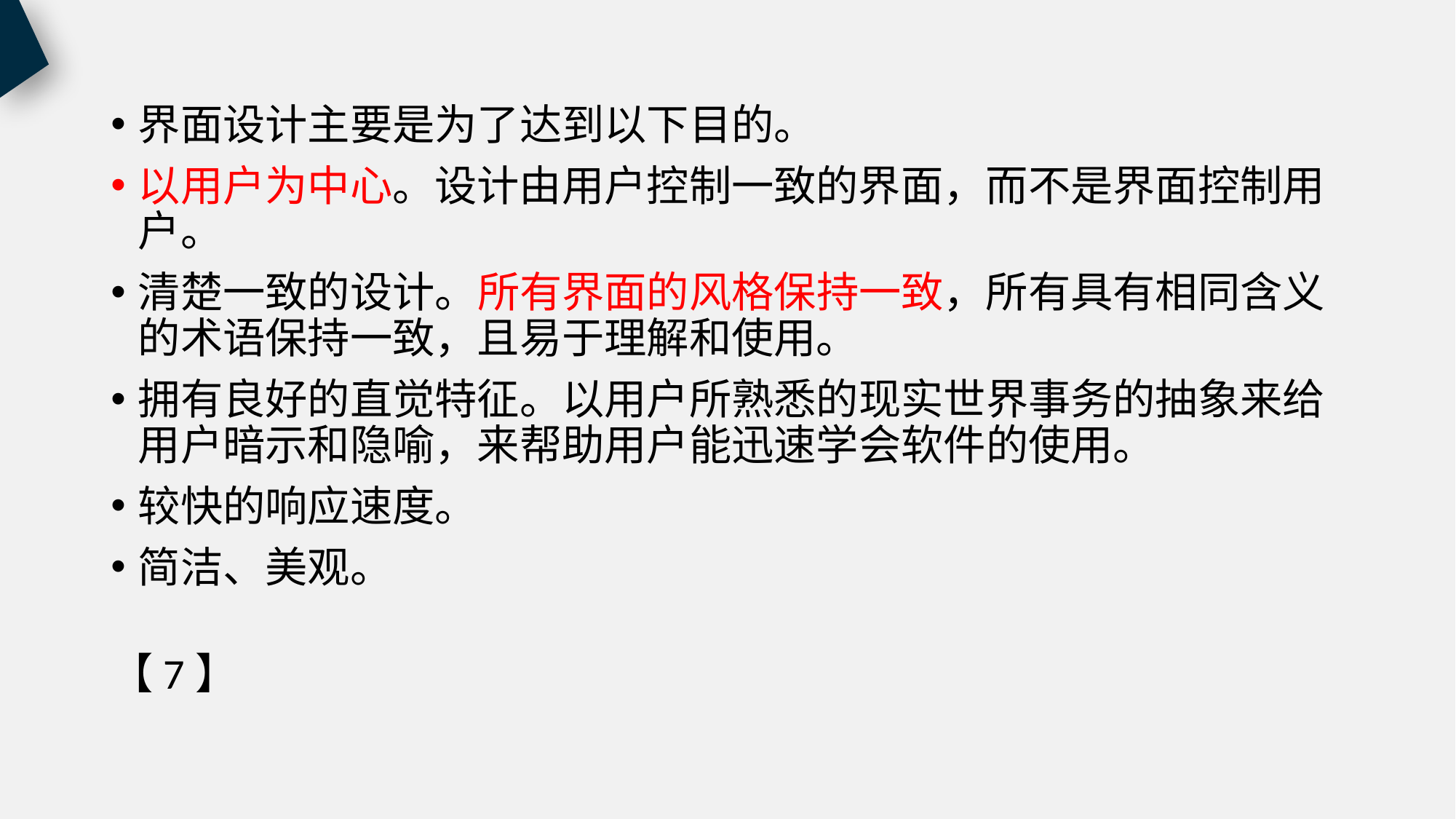

界面设计主要是为了达到以下目的。
以用户为中心。设计由用户控制一致的界面，而不是界面控制用户。
清楚一致的设计。所有界面的风格保持一致，所有具有相同含义的术语保持一致，且易于理解和使用。
拥有良好的直觉特征。以用户所熟悉的现实世界事务的抽象来给用户暗示和隐喻，来帮助用户能迅速学会软件的使用。
较快的响应速度。
简洁、美观。
										     【7】